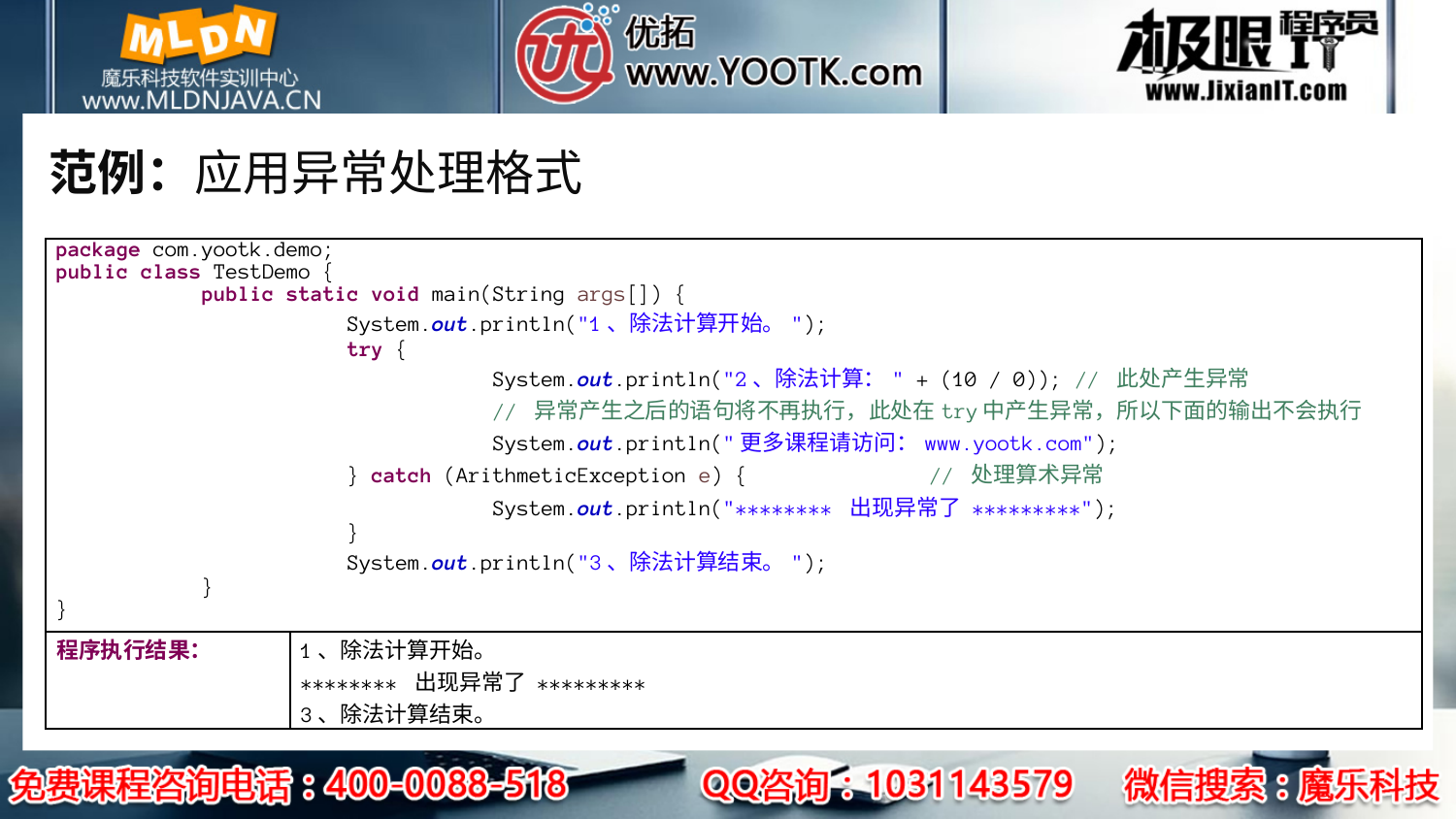

# 范例：应用异常处理格式
| package com.yootk.demo; public class TestDemo { public static void main(String args[]) { System.out.println("1、除法计算开始。"); try { System.out.println("2、除法计算：" + (10 / 0)); // 此处产生异常 // 异常产生之后的语句将不再执行，此处在try中产生异常，所以下面的输出不会执行 System.out.println("更多课程请访问：www.yootk.com"); } catch (ArithmeticException e) { // 处理算术异常 System.out.println("\*\*\*\*\*\*\*\* 出现异常了 \*\*\*\*\*\*\*\*\*"); } System.out.println("3、除法计算结束。"); } } |  |
| --- | --- |
| 程序执行结果： | 1、除法计算开始。 \*\*\*\*\*\*\*\* 出现异常了 \*\*\*\*\*\*\*\*\* 3、除法计算结束。 |